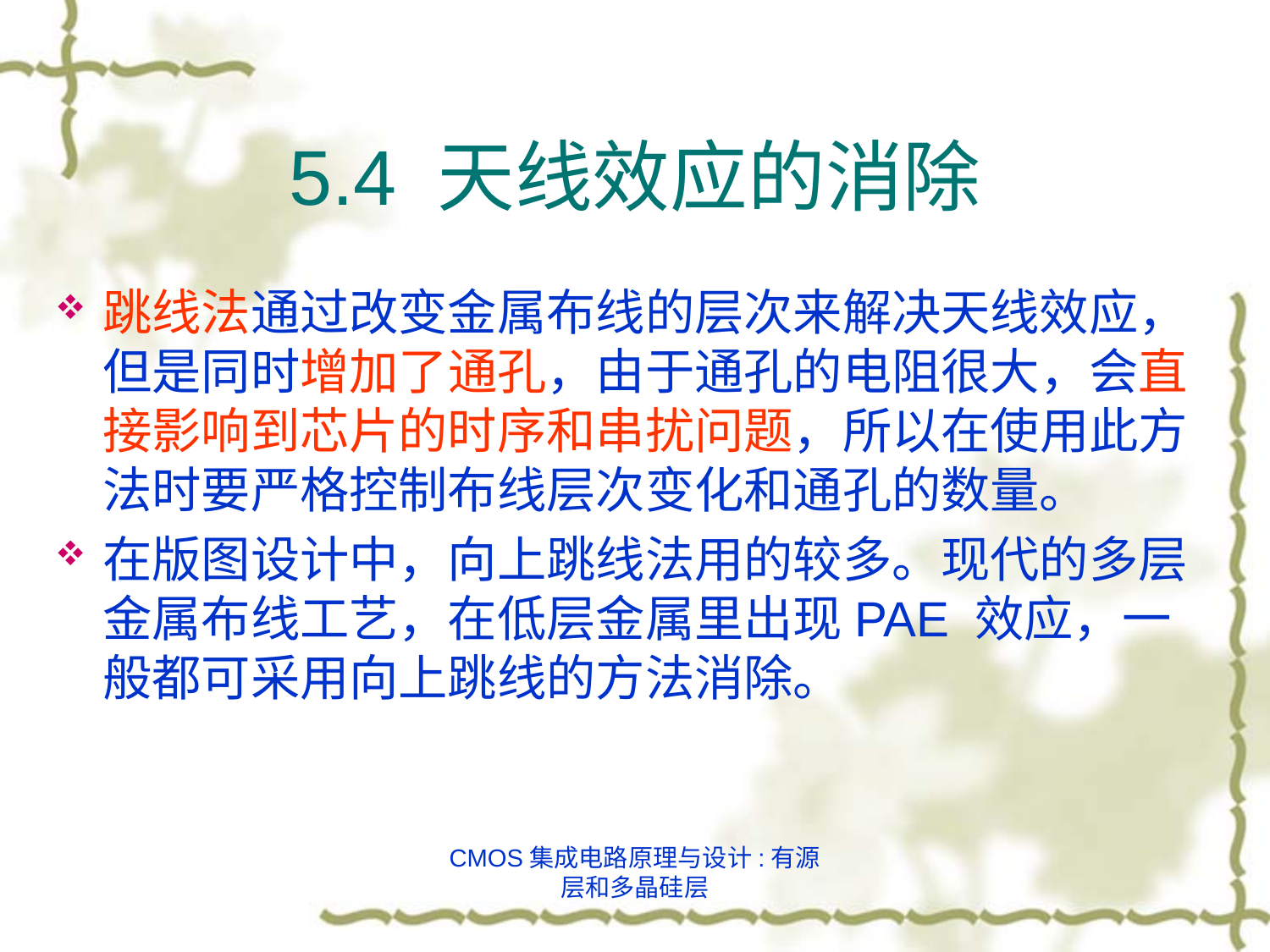

# 5.4 天线效应的消除
跳线法通过改变金属布线的层次来解决天线效应，但是同时增加了通孔，由于通孔的电阻很大，会直接影响到芯片的时序和串扰问题，所以在使用此方法时要严格控制布线层次变化和通孔的数量。
在版图设计中，向上跳线法用的较多。现代的多层金属布线工艺，在低层金属里出现PAE 效应，一般都可采用向上跳线的方法消除。

CMOS集成电路原理与设计:有源层和多晶硅层
31